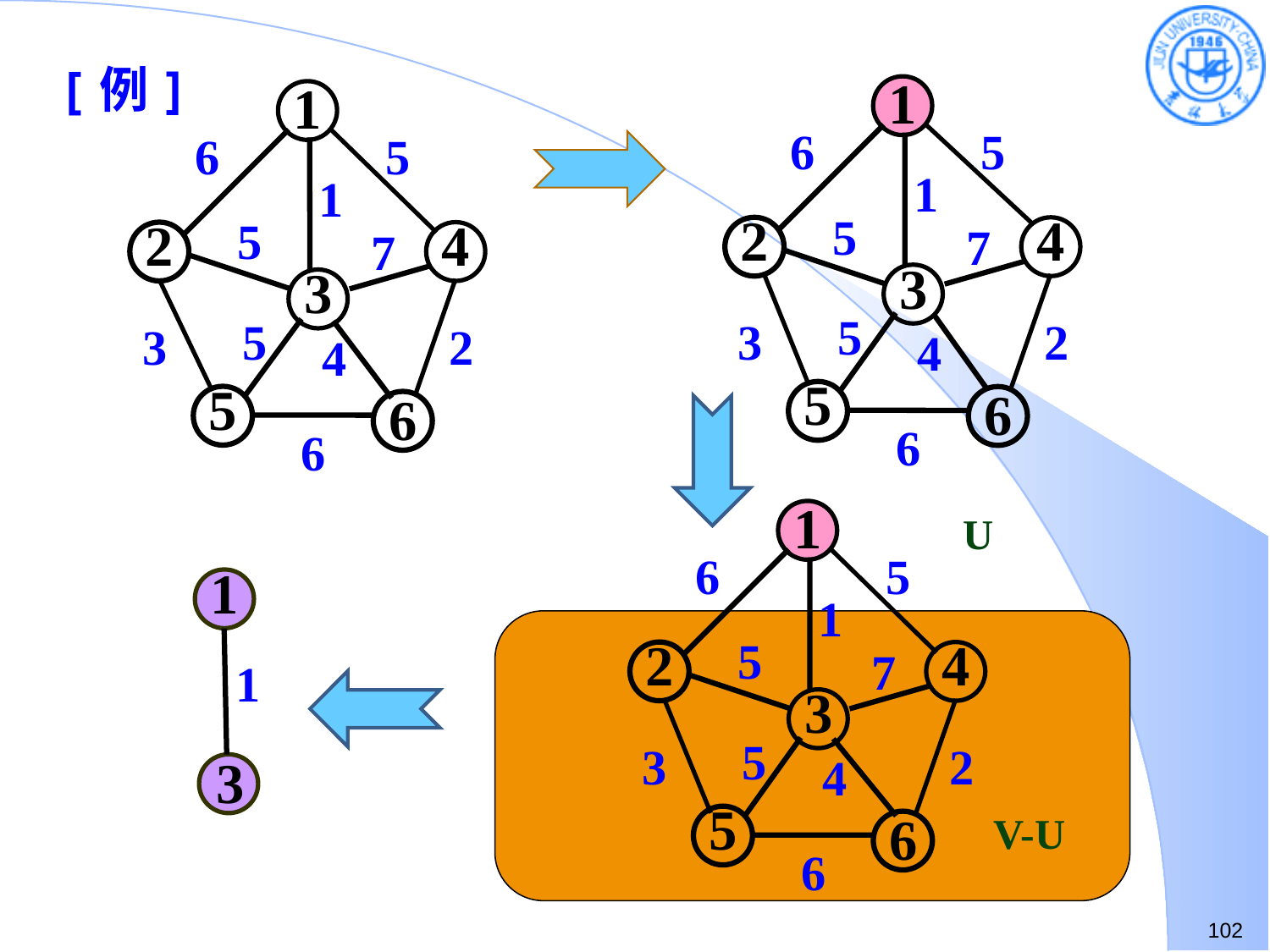

[例]
1

6
5

1
2
5
4
7

3

5
3
2

4

5

6

6
1

6
5

1
2
5
4
7

3

5
3
2
4

5

6

6

1

6
5

1
2
5
4
7

3

5
3
2

4

5

6

6
 U

  V-U
1

1
3